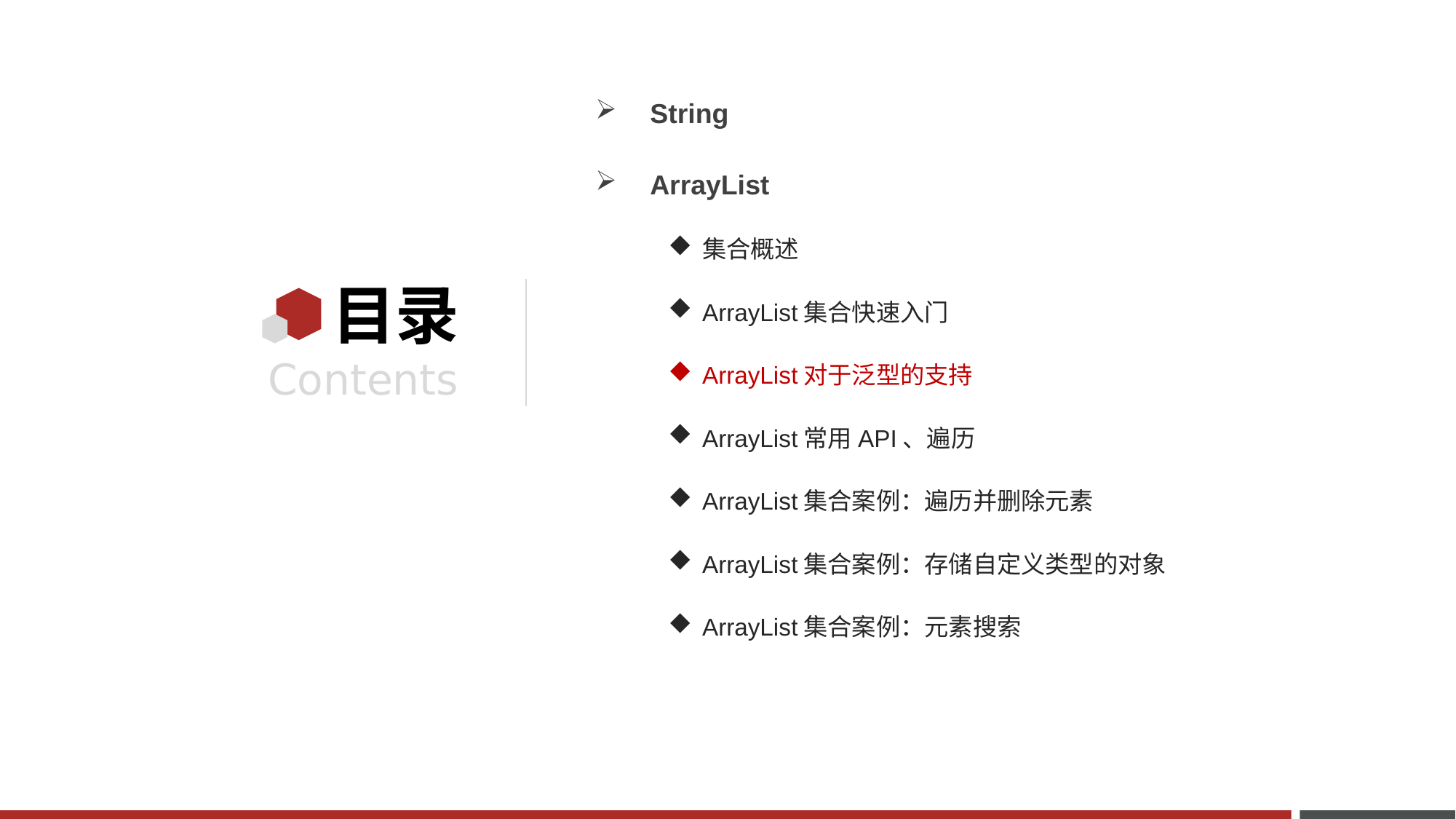

String
ArrayList
集合概述
ArrayList集合快速入门
ArrayList对于泛型的支持
ArrayList常用API、遍历
ArrayList集合案例：遍历并删除元素
ArrayList集合案例：存储自定义类型的对象
ArrayList集合案例：元素搜索